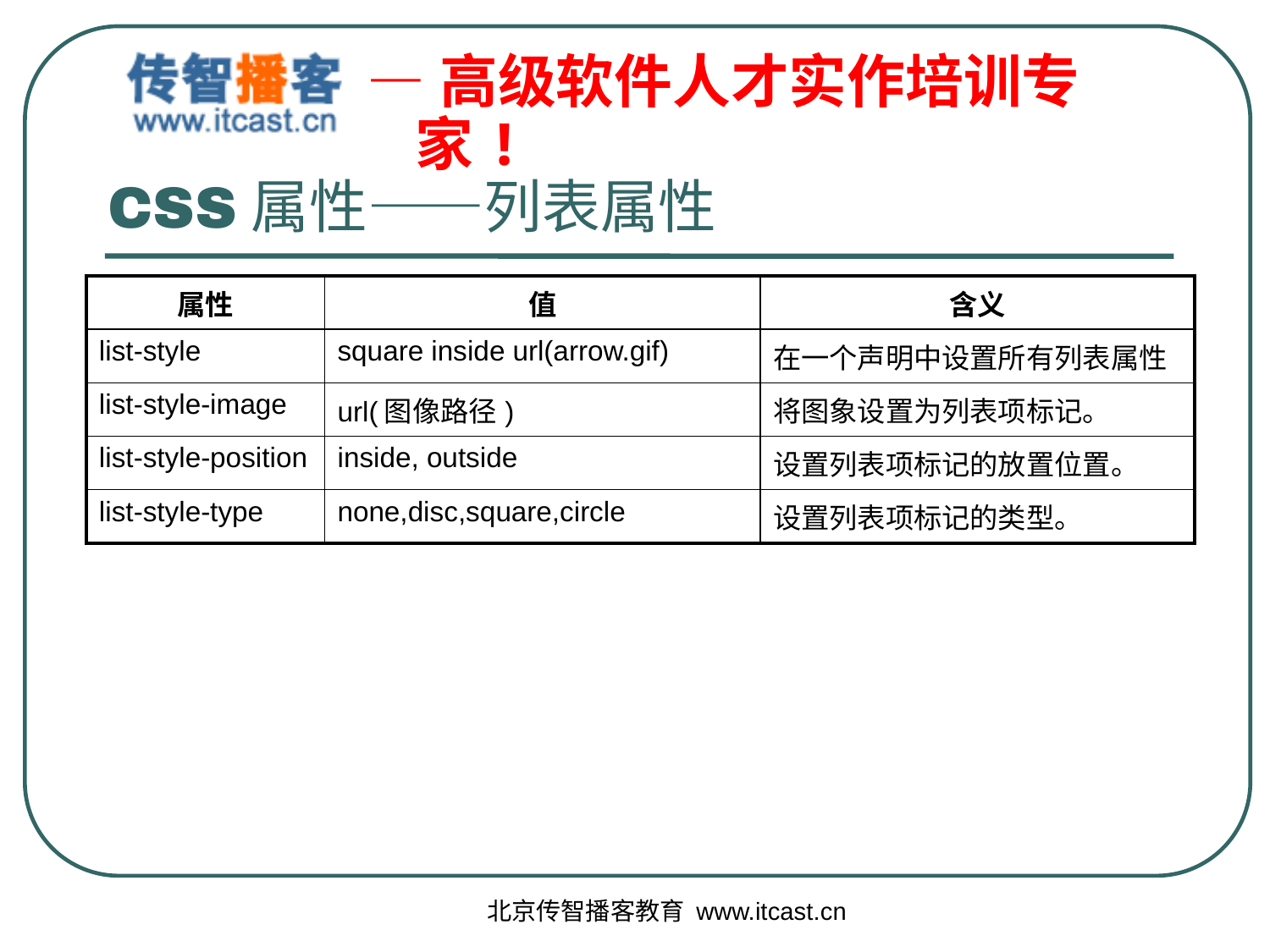

# CSS属性——列表属性
| 属性 | 值 | 含义 |
| --- | --- | --- |
| list-style | square inside url(arrow.gif) | 在一个声明中设置所有列表属性 |
| list-style-image | url(图像路径) | 将图象设置为列表项标记。 |
| list-style-position | inside, outside | 设置列表项标记的放置位置。 |
| list-style-type | none,disc,square,circle | 设置列表项标记的类型。 |